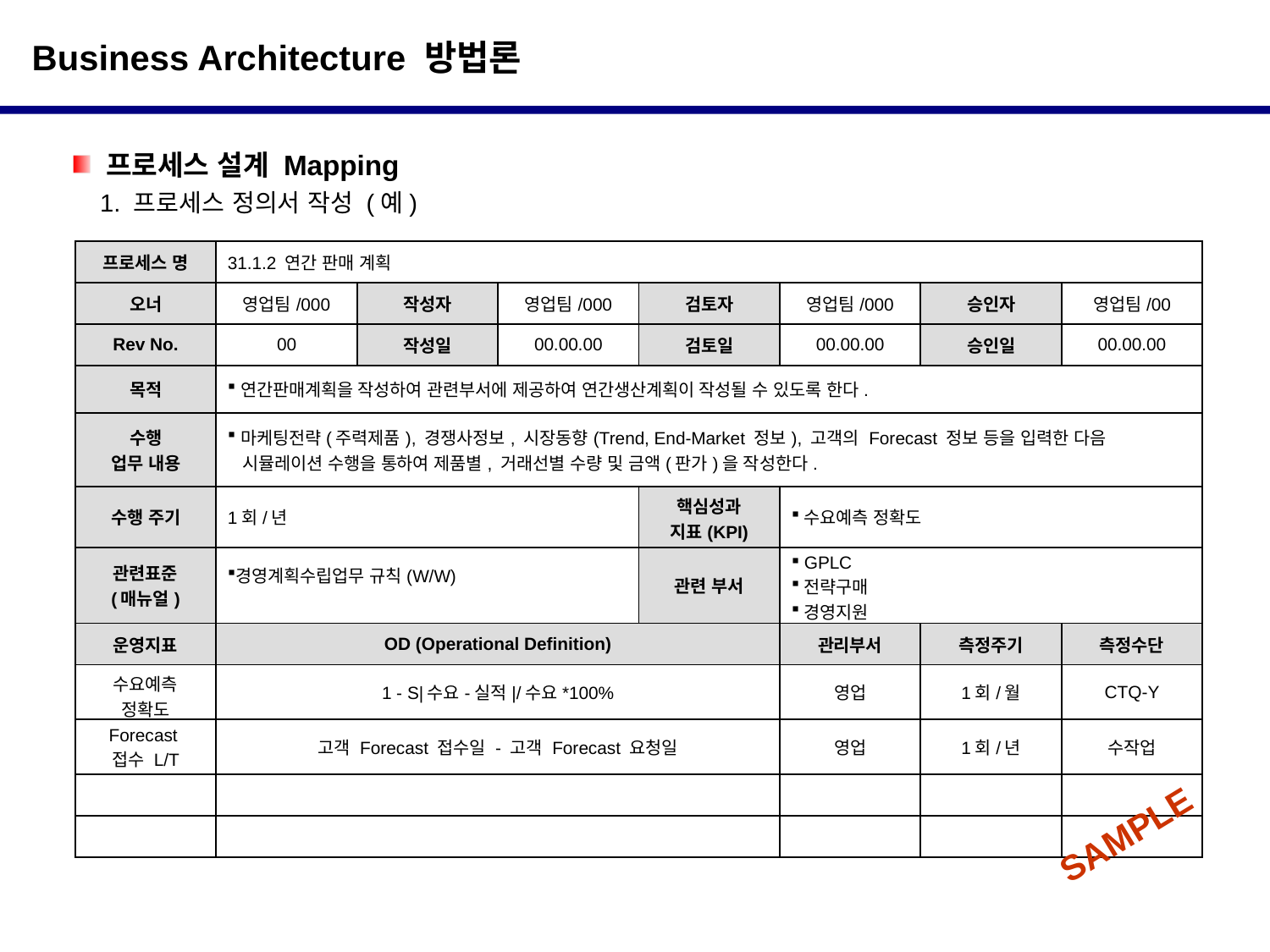

Business Architecture 방법론

 프로세스 설계 Mapping
    1. 프로세스 정의서 작성 (예)
| 프로세스 명 | 31.1.2 연간 판매 계획 |  |  |  |  |  |  |
| --- | --- | --- | --- | --- | --- | --- | --- |
| 오너 | 영업팀/000 | 작성자 | 영업팀/000 | 검토자 | 영업팀/000 | 승인자 | 영업팀/00 |
| Rev No. | 00 | 작성일 | 00.00.00 | 검토일 | 00.00.00 | 승인일 | 00.00.00 |
| 목적 | 연간판매계획을 작성하여 관련부서에 제공하여 연간생산계획이 작성될 수 있도록 한다. |  |  |  |  |  |  |
| 수행 업무 내용 | 마케팅전략(주력제품), 경쟁사정보, 시장동향(Trend, End-Market 정보), 고객의 Forecast 정보 등을 입력한 다음 시뮬레이션 수행을 통하여 제품별, 거래선별 수량 및 금액(판가)을 작성한다. |  |  |  |  |  |  |
| 수행 주기 | 1회/년 |  |  | 핵심성과 지표(KPI) | 수요예측 정확도 |  |  |
| 관련표준 (매뉴얼) | 경영계획수립업무 규칙(W/W) |  |  | 관련 부서 | GPLC 전략구매 경영지원 |  |  |
| 운영지표 | OD (Operational Definition) |  |  |  | 관리부서 | 측정주기 | 측정수단 |
| 수요예측 정확도 | 1 - S|수요-실적|/수요\*100% |  |  |  | 영업 | 1회/월 | CTQ-Y |
| Forecast 접수 L/T | 고객 Forecast 접수일 - 고객 Forecast 요청일 |  |  |  | 영업 | 1회/년 | 수작업 |
|  |  |  |  |  |  |  |  |
|  |  |  |  |  |  |  |  |
SAMPLE